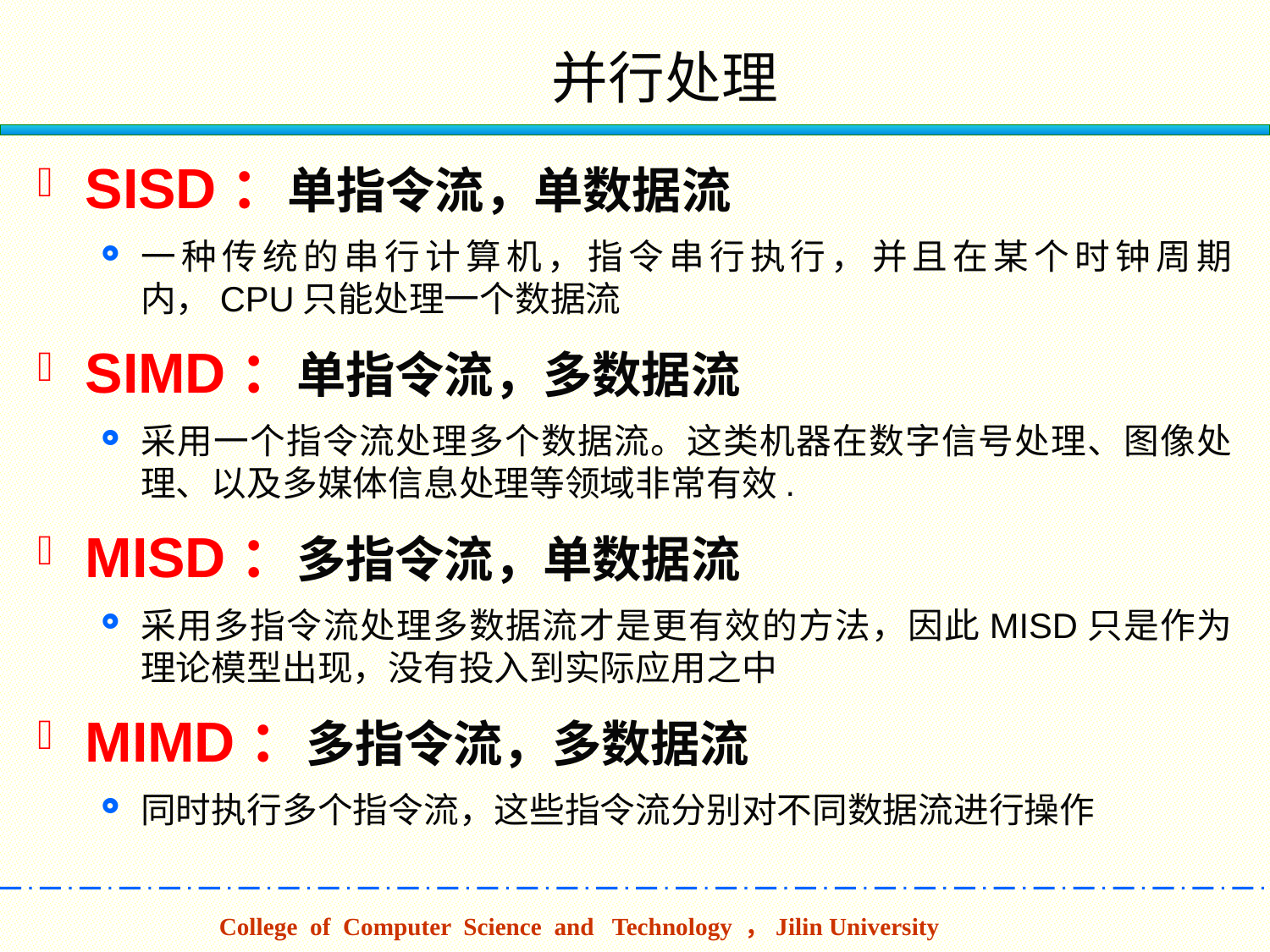

并行处理
SISD：单指令流，单数据流
一种传统的串行计算机，指令串行执行，并且在某个时钟周期内，CPU只能处理一个数据流
SIMD：单指令流，多数据流
采用一个指令流处理多个数据流。这类机器在数字信号处理、图像处理、以及多媒体信息处理等领域非常有效.
MISD：多指令流，单数据流
采用多指令流处理多数据流才是更有效的方法，因此MISD只是作为理论模型出现，没有投入到实际应用之中
MIMD：多指令流，多数据流
同时执行多个指令流，这些指令流分别对不同数据流进行操作